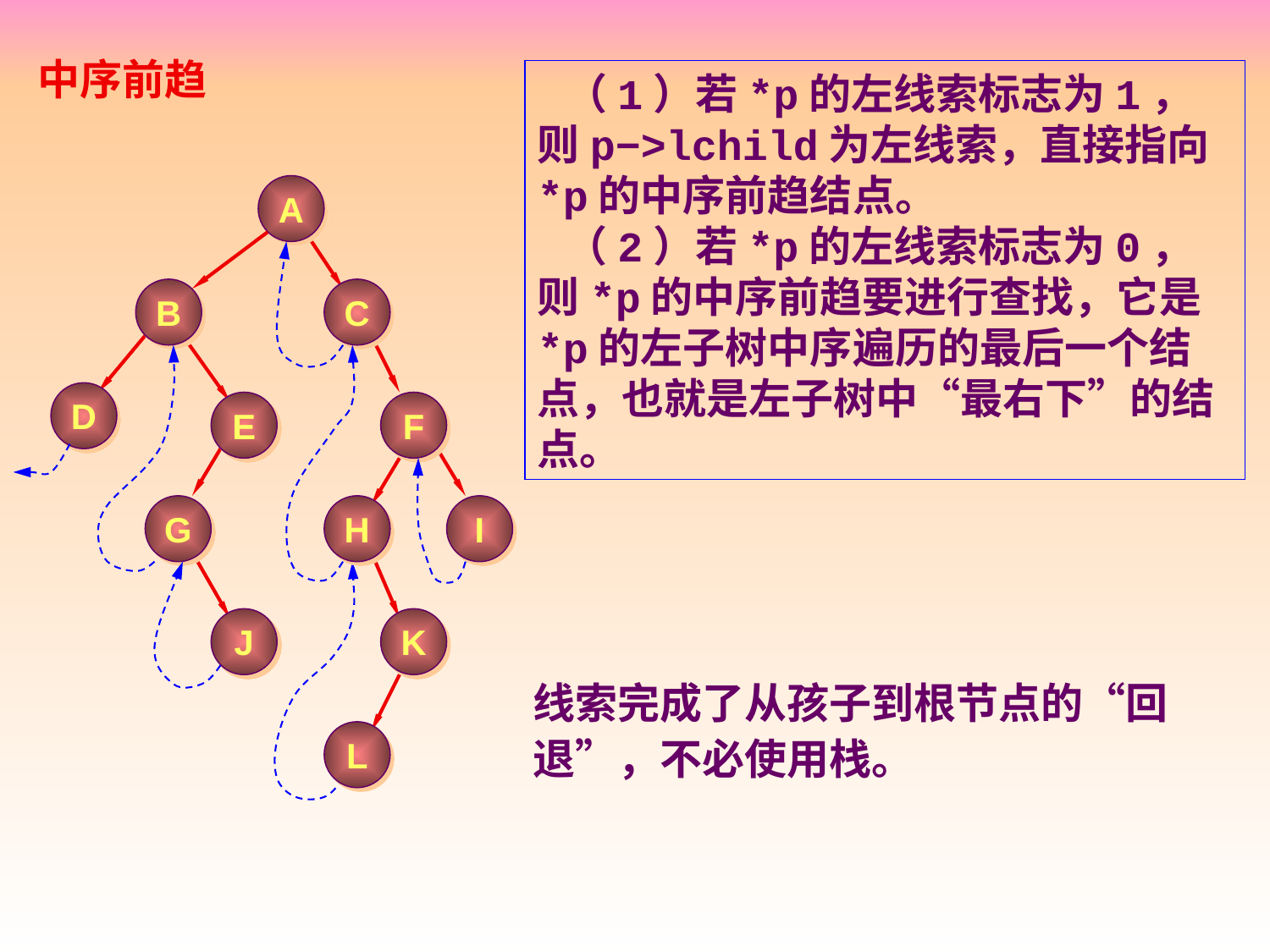

中序前趋
（1）若*p的左线索标志为1，则p−>lchild为左线索，直接指向*p的中序前趋结点。
（2）若*p的左线索标志为0，则*p的中序前趋要进行查找，它是*p的左子树中序遍历的最后一个结点，也就是左子树中“最右下”的结点。
A

B
C

D
E
F

G
H
I

J
K

L
线索完成了从孩子到根节点的“回退”，不必使用栈。